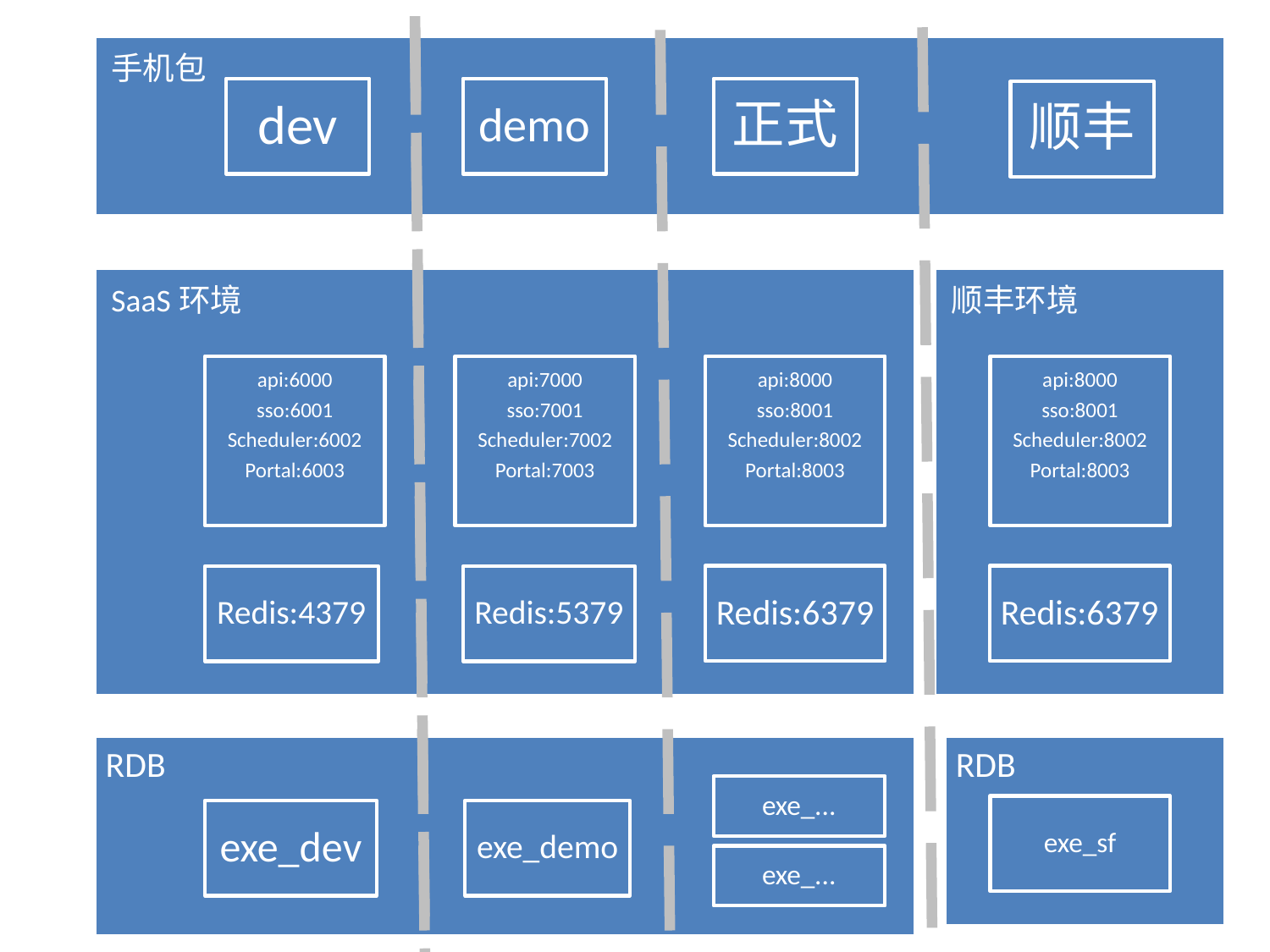

手机包
dev
demo
正式
顺丰

SaaS环境

顺丰环境

api:8000
sso:8001
Scheduler:8002
Portal:8003

api:6000
sso:6001
Scheduler:6002
Portal:6003

api:7000
sso:7001
Scheduler:7002
Portal:7003

api:8000
sso:8001
Scheduler:8002
Portal:8003

Redis:6379
Redis:6379
Redis:4379
Redis:5379
RDB
RDB
exe_...
exe_sf
exe_dev
exe_demo

exe_...